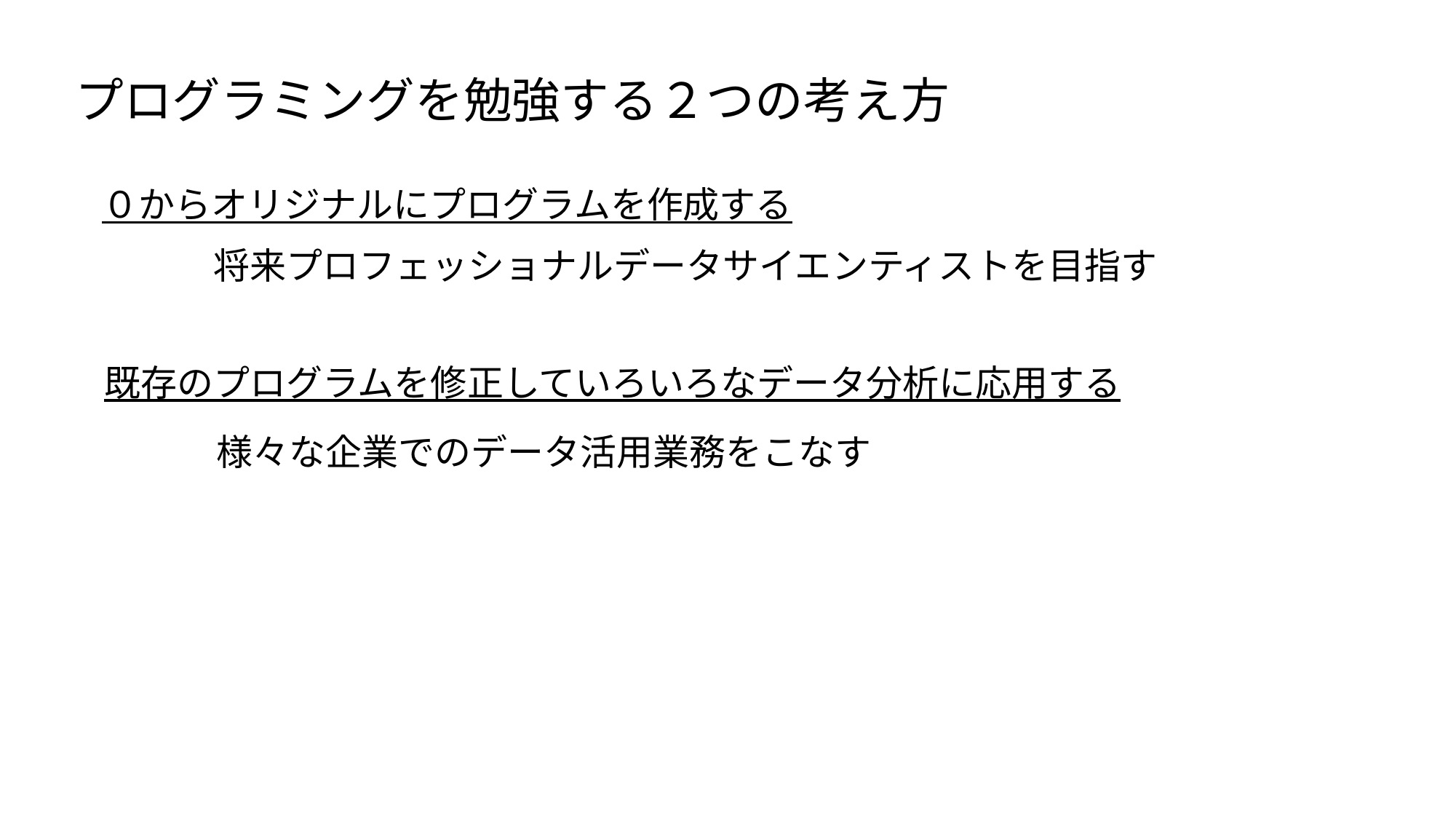

プログラミングを勉強する２つの考え方
０からオリジナルにプログラムを作成する
将来プロフェッショナルデータサイエンティストを目指す
既存のプログラムを修正していろいろなデータ分析に応用する
様々な企業でのデータ活用業務をこなす